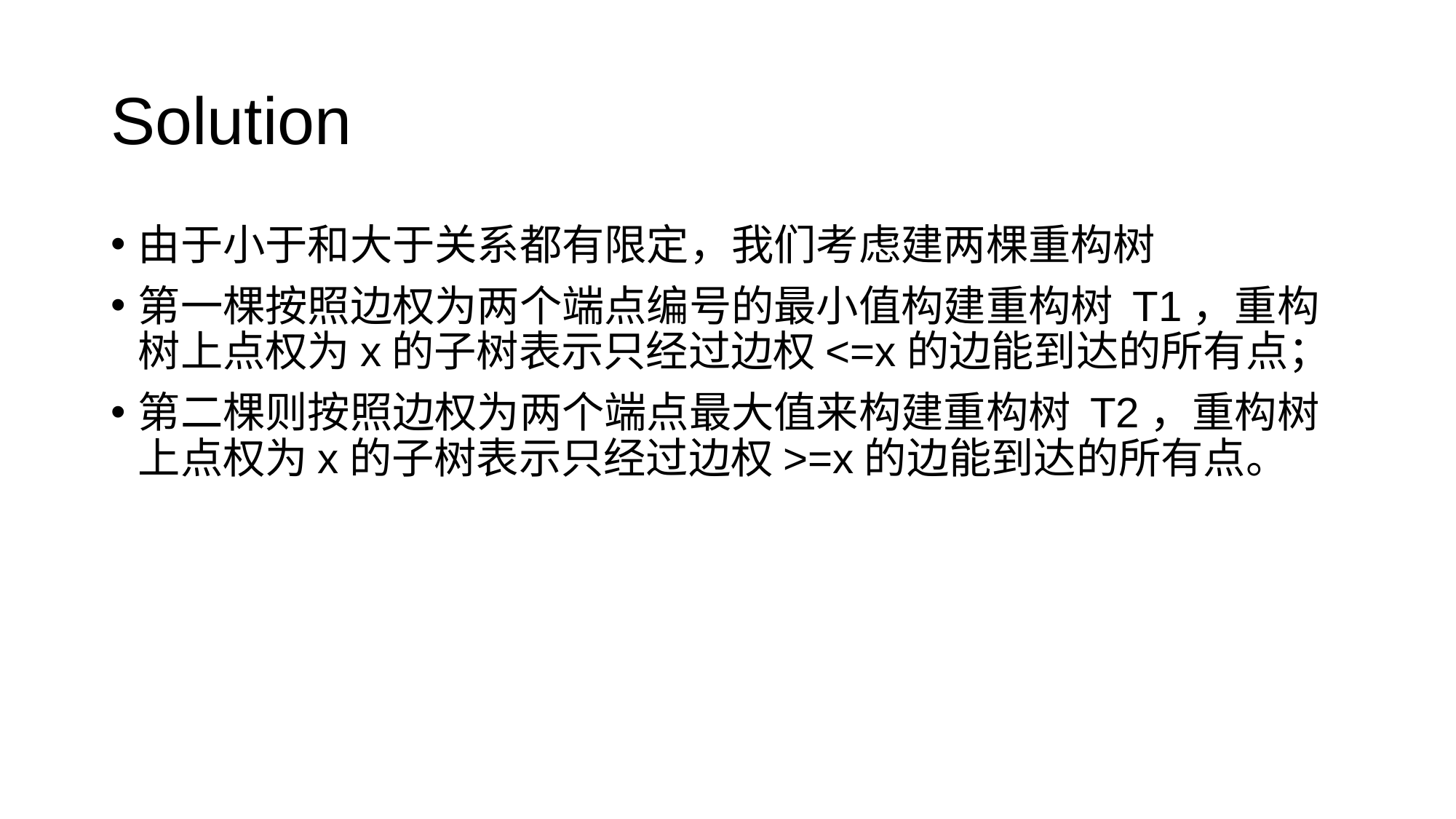

# Solution
由于小于和大于关系都有限定，我们考虑建两棵重构树
第一棵按照边权为两个端点编号的最小值构建重构树 T1，重构树上点权为x的子树表示只经过边权<=x的边能到达的所有点；
第二棵则按照边权为两个端点最大值来构建重构树 T2，重构树上点权为x的子树表示只经过边权>=x的边能到达的所有点。